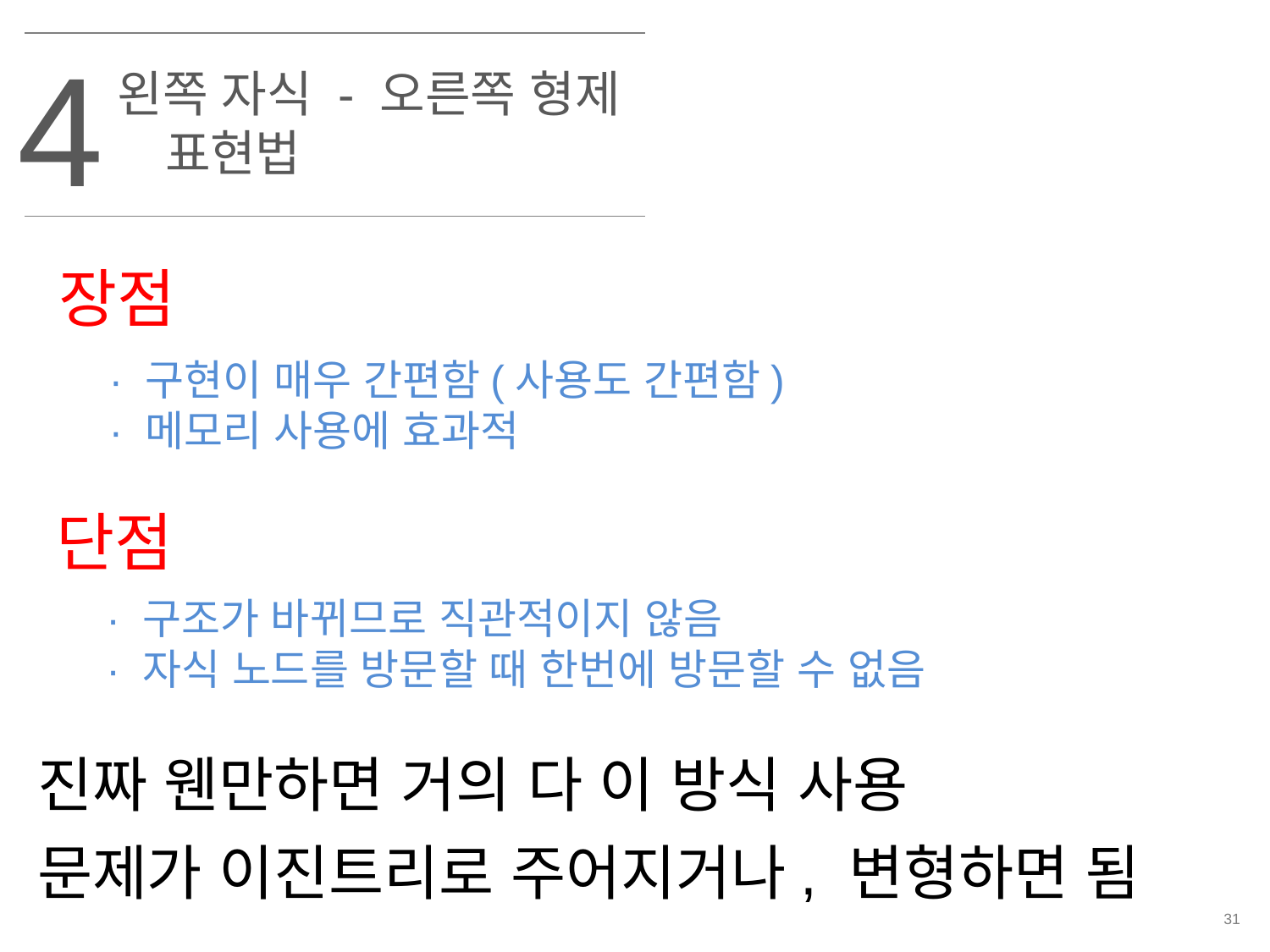

4
왼쪽 자식 - 오른쪽 형제 표현법
장점
· 구현이 매우 간편함(사용도 간편함)
· 메모리 사용에 효과적
단점
· 구조가 바뀌므로 직관적이지 않음
· 자식 노드를 방문할 때 한번에 방문할 수 없음
진짜 웬만하면 거의 다 이 방식 사용
문제가 이진트리로 주어지거나, 변형하면 됨